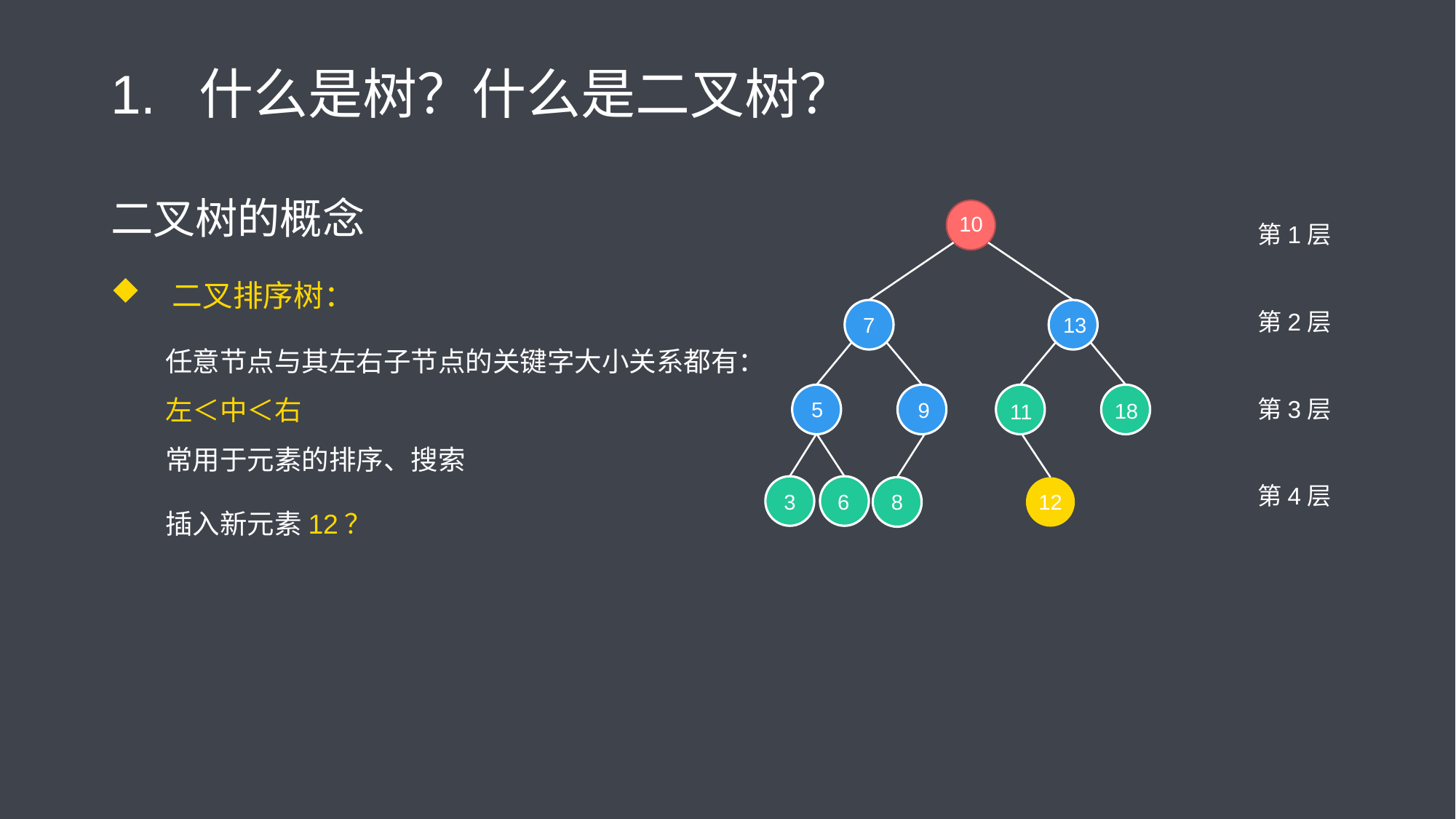

# 什么是树？什么是二叉树？
二叉树的概念
二叉排序树：
任意节点与其左右子节点的关键字大小关系都有：
左＜中＜右
常用于元素的排序、搜索
插入新元素12？
A
10
13
7
5
9
18
11
3
6
第1层

第2层

第3层

第4层
B
D
E
F
H
J
J
12
E
J
E
8